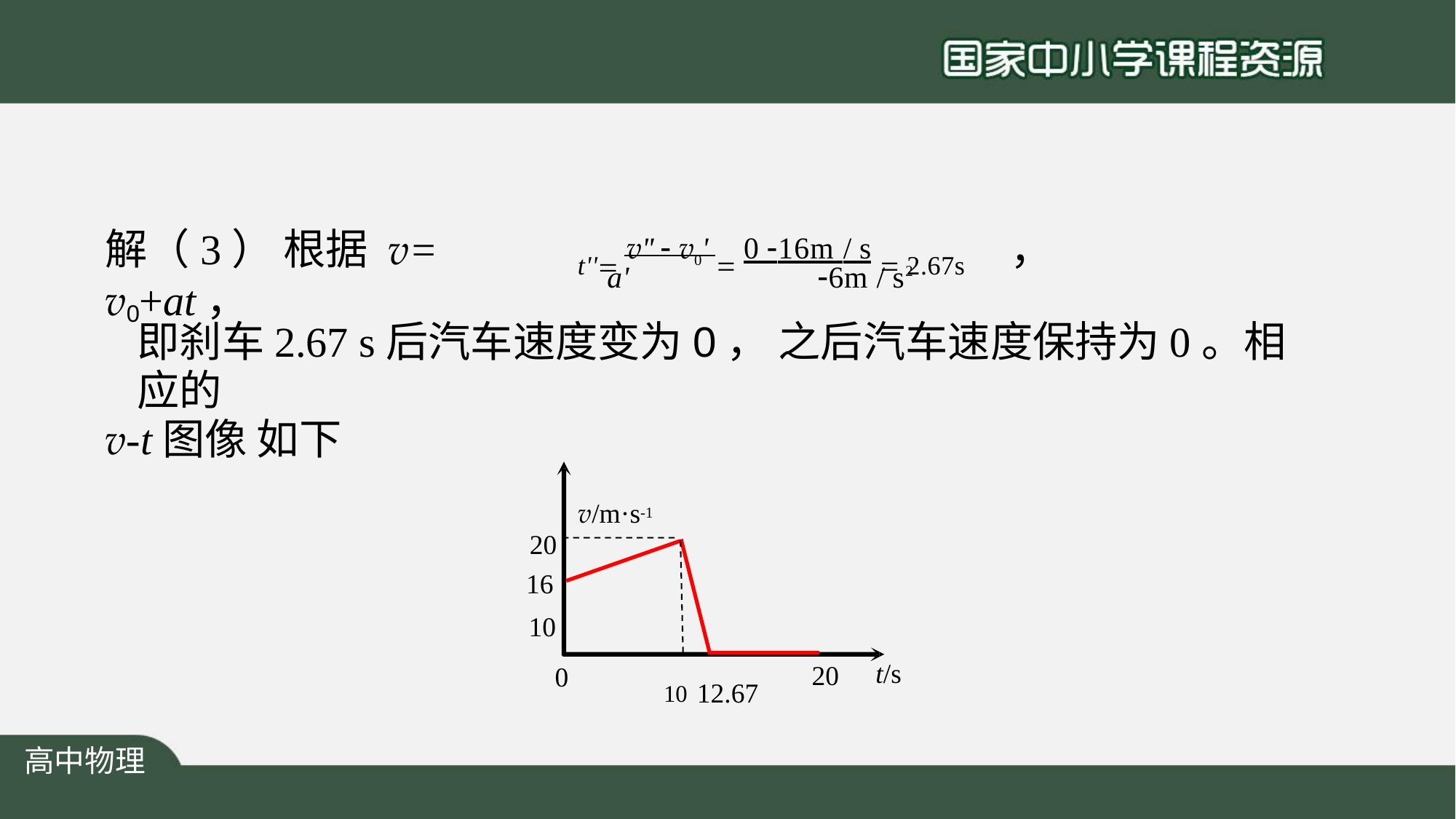

# t''= v'' − v0' = 0 −16m / s = 2.67s
解（3） 根据 v= v0+at，
，
a'	−6m / s2
即刹车2.67 s后汽车速度变为0， 之后汽车速度保持为0。相应的
v-t图像 如下
v/m·s-1
20
16
10

t/s
20
0
10 12.67
高中物理